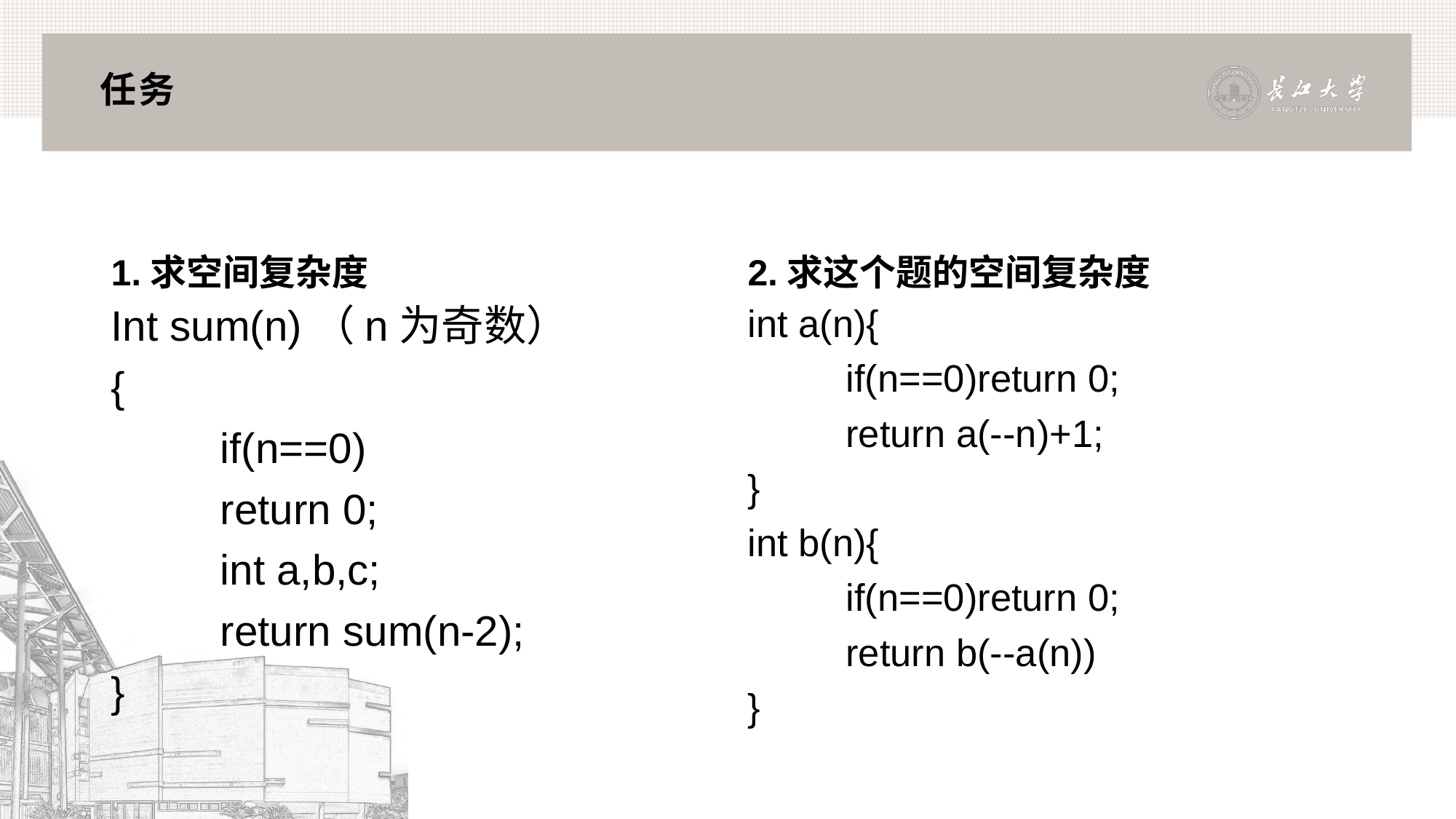

# 任务
1.求空间复杂度
2.求这个题的空间复杂度
Int sum(n)（n为奇数）
{
	if(n==0)
	return 0;
	int a,b,c;
	return sum(n-2);
}
int a(n){
	if(n==0)return 0;
	return a(--n)+1;
}
int b(n){
	if(n==0)return 0;
	return b(--a(n))
}